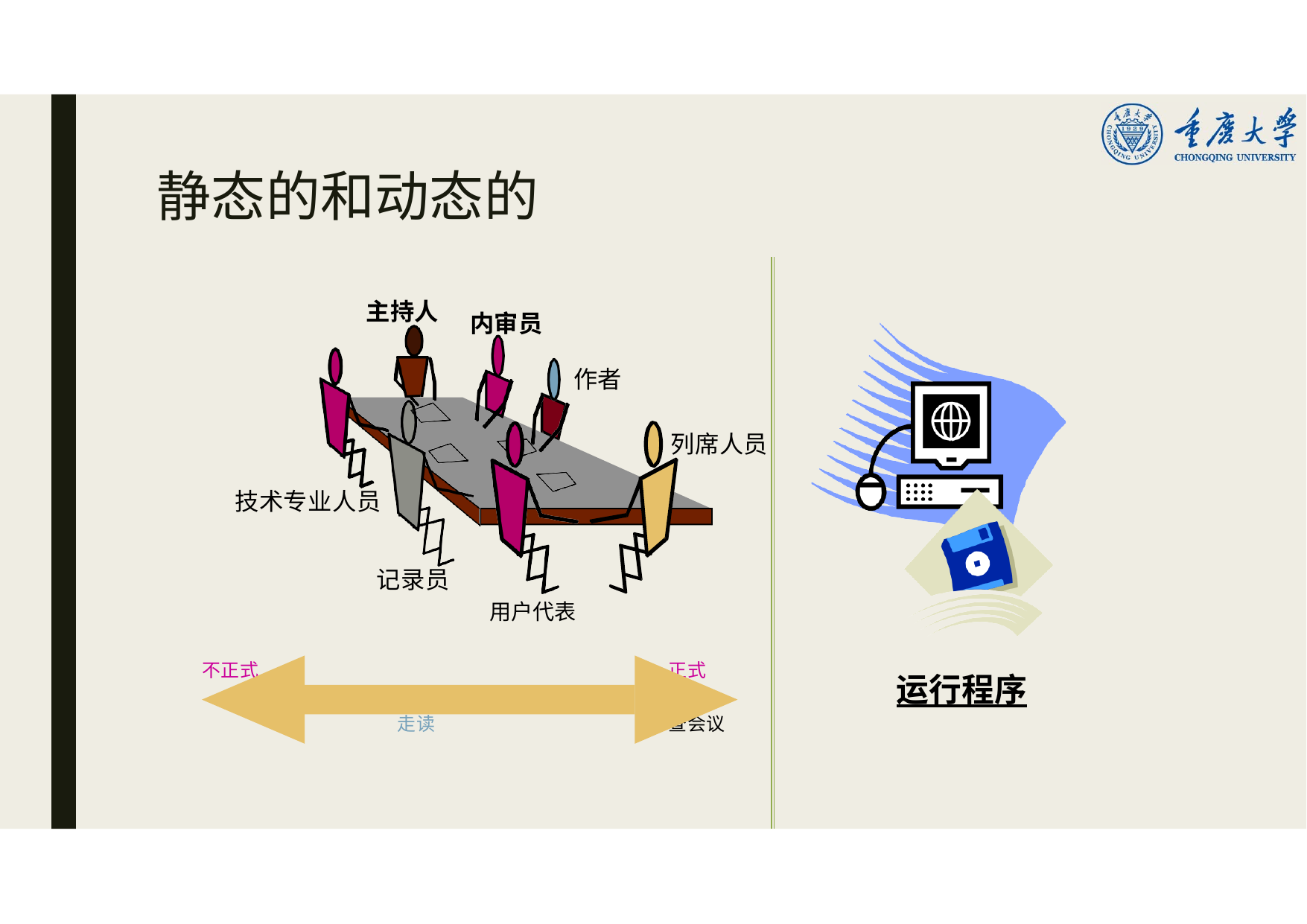

# 静态的和动态的

主持人
内审员

作者

列席人员

技术专业人员

记录员
用户代表

不正式
正式
运行程序
走读
审查会议